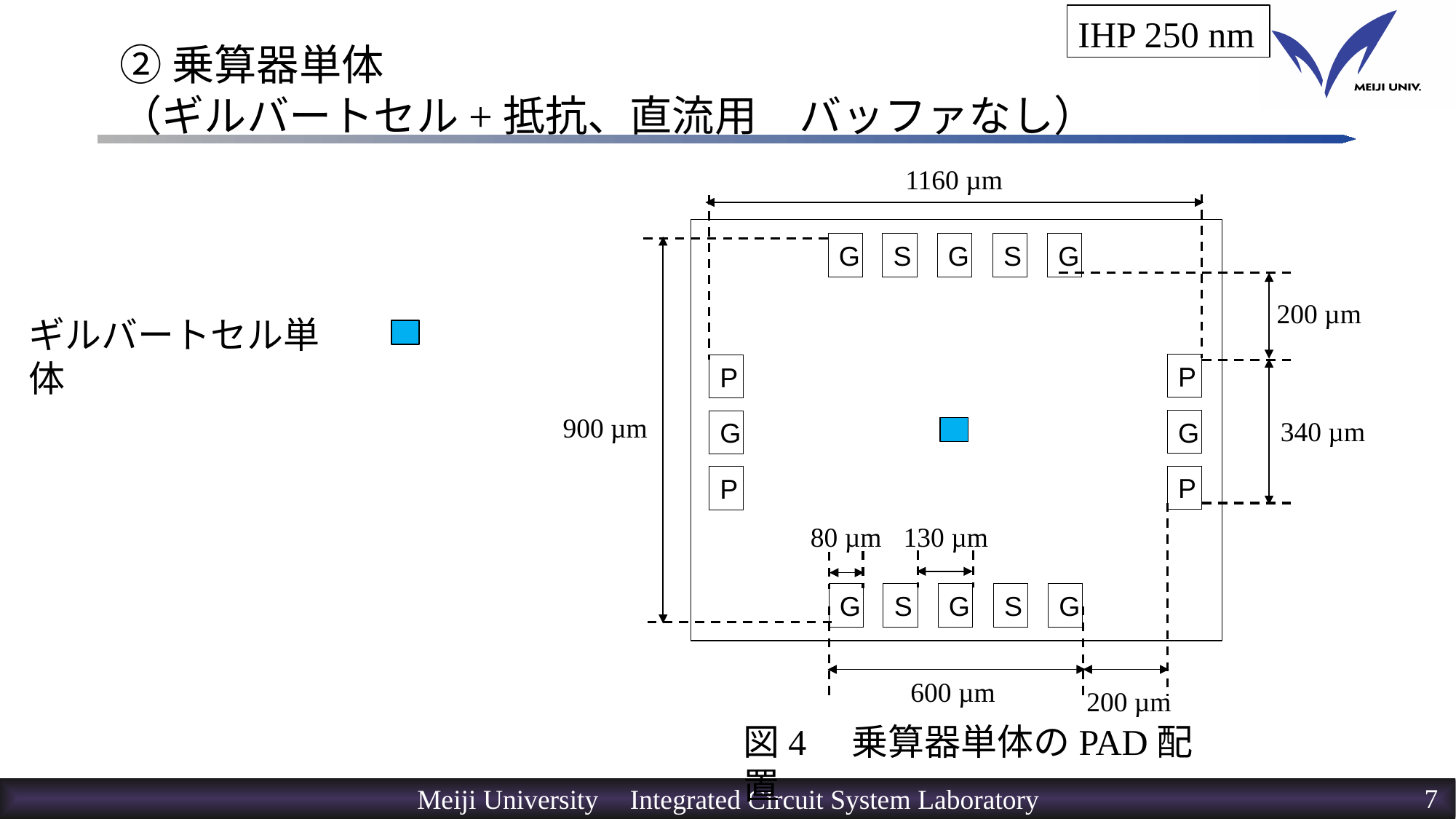

IHP 250 nm
# ②乗算器単体 （ギルバートセル+抵抗、直流用　バッファなし）
1160 µm

G
S
G
S
G
200 µm
ギルバートセル単体

P
P
900 µm
340 µm
G
G

P
P
130 µm
80 µm
G
S
G
S
G
600 µm
200 µm
図4　乗算器単体のPAD配置